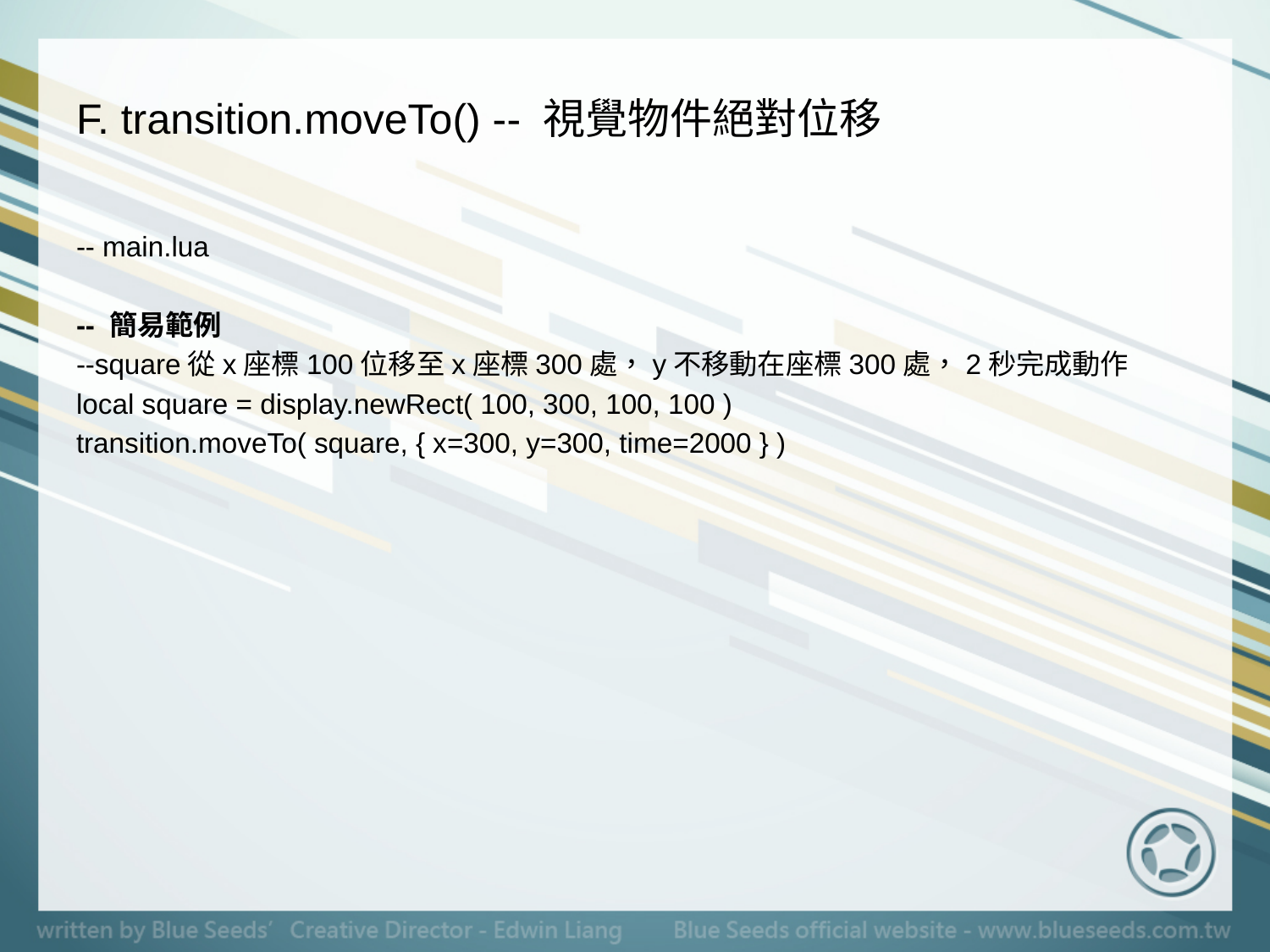

# F. transition.moveTo() -- 視覺物件絕對位移
-- main.lua

-- 簡易範例
--square從x座標100位移至x座標300處，y不移動在座標300處，2秒完成動作
local square = display.newRect( 100, 300, 100, 100 )
transition.moveTo( square, { x=300, y=300, time=2000 } )